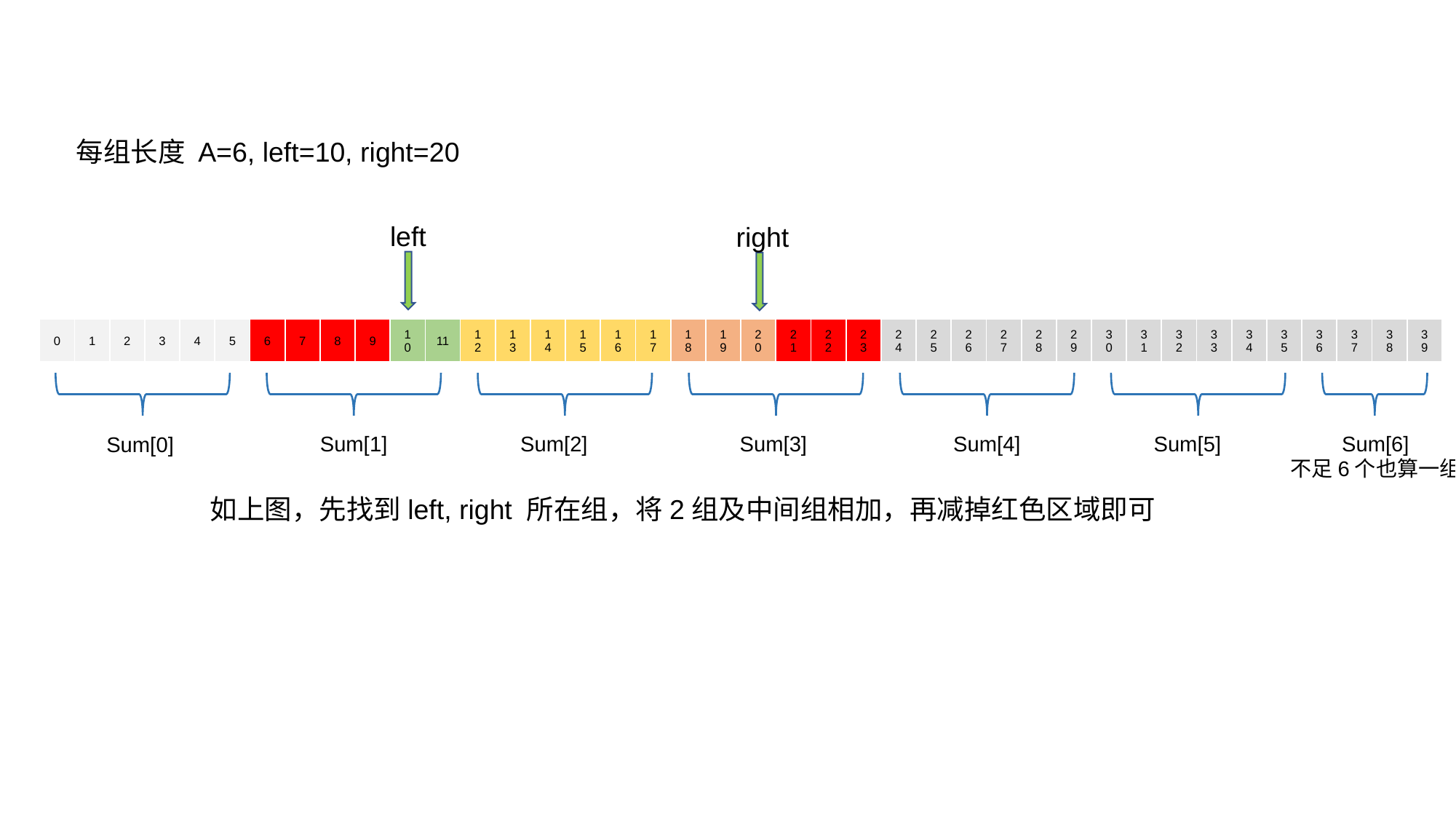

每组长度 A=6, left=10, right=20
left
right

| 0 | 1 | 2 | 3 | 4 | 5 | 6 | 7 | 8 | 9 | 10 | 11 | 12 | 13 | 14 | 15 | 16 | 17 | 18 | 19 | 20 | 21 | 22 | 23 | 24 | 25 | 26 | 27 | 28 | 29 | 30 | 31 | 32 | 33 | 34 | 35 | 36 | 37 | 38 | 39 |
| --- | --- | --- | --- | --- | --- | --- | --- | --- | --- | --- | --- | --- | --- | --- | --- | --- | --- | --- | --- | --- | --- | --- | --- | --- | --- | --- | --- | --- | --- | --- | --- | --- | --- | --- | --- | --- | --- | --- | --- |

Sum[0]

Sum[1]

Sum[2]

Sum[3]

Sum[4]

Sum[5]
Sum[6]
不足6个也算一组
如上图，先找到left, right 所在组，将2组及中间组相加，再减掉红色区域即可